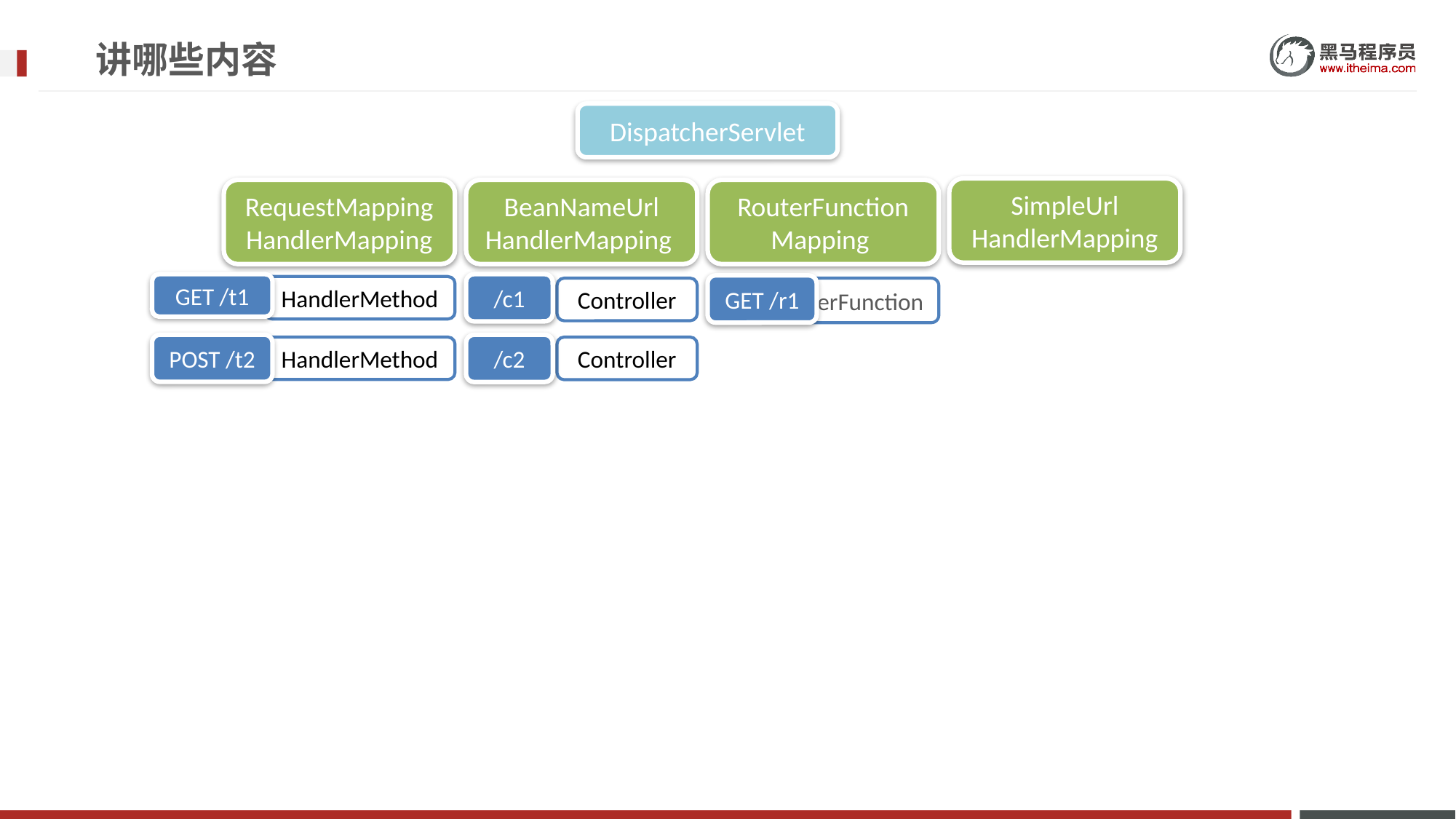

# 讲哪些内容
DispatcherServlet
SimpleUrl
HandlerMapping
RequestMapping
HandlerMapping
BeanNameUrl
HandlerMapping
RouterFunction
Mapping
GET /t1
/c1
GET /r1
HandlerMethod
RouterFunction
Controller
POST /t2
/c2
HandlerMethod
Controller